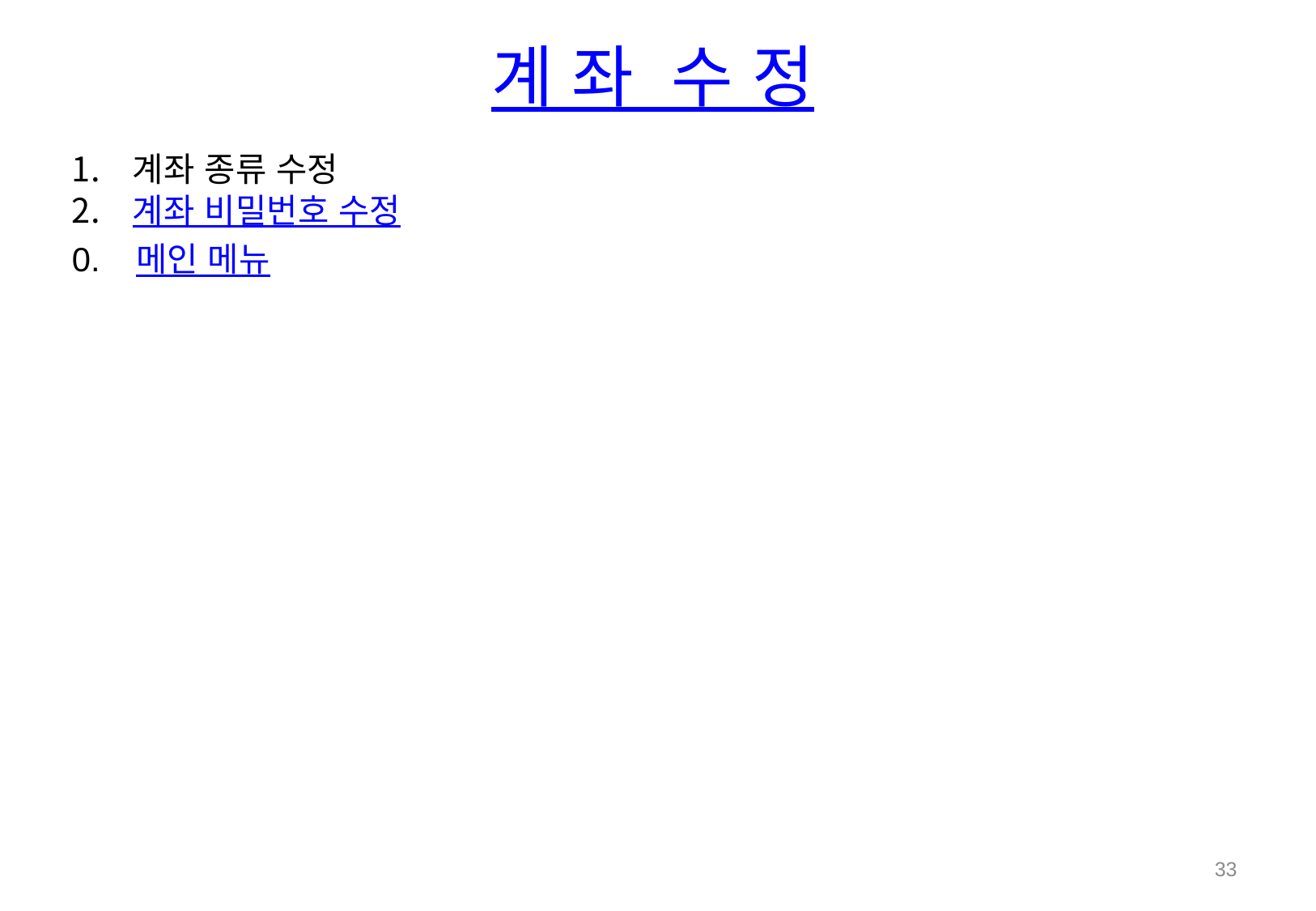

계 좌  수 정
계좌 종류 수정
계좌 비밀번호 수정
0.   메인 메뉴
33